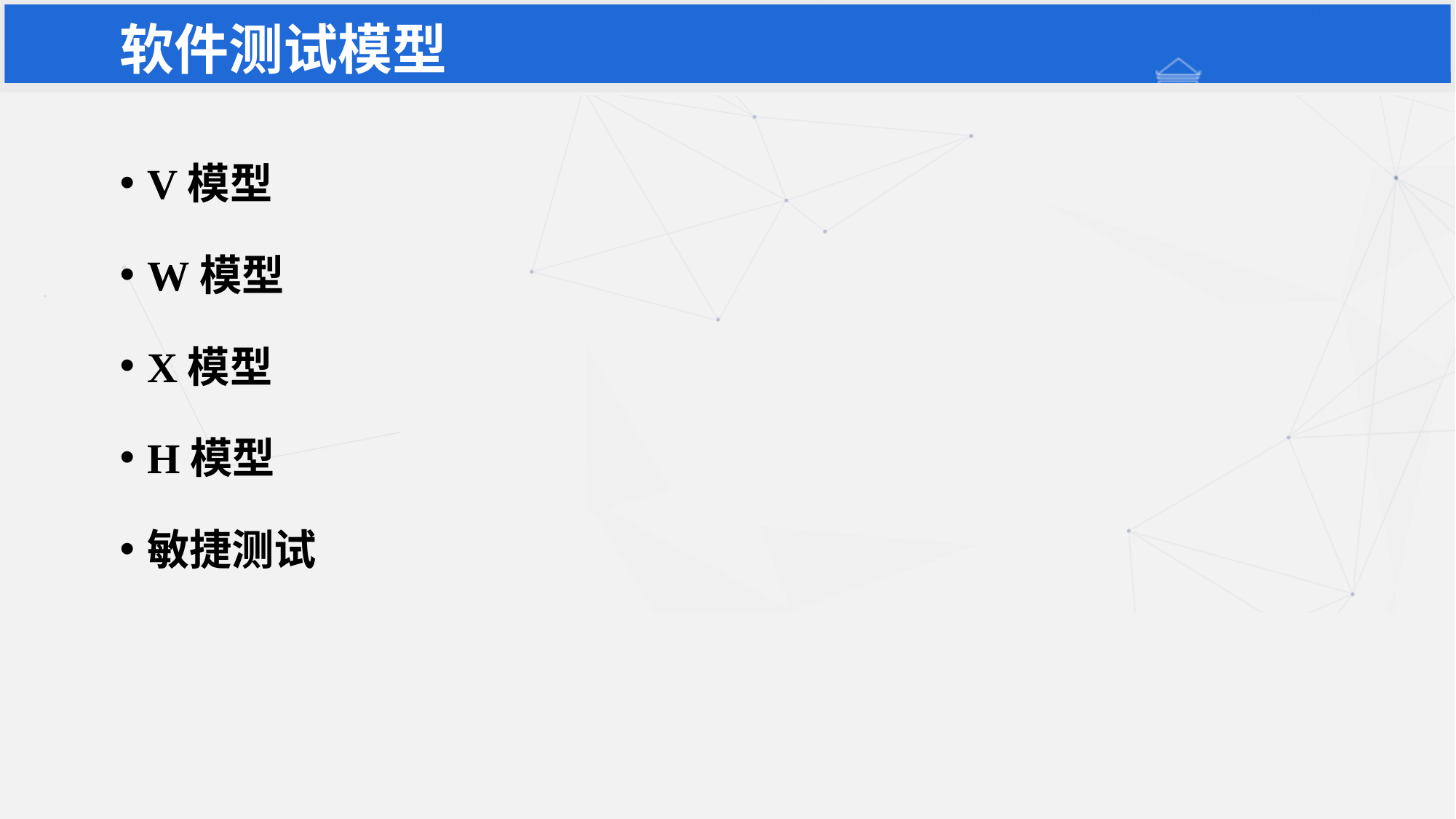

# 软件测试模型
V模型
W模型
X模型
H模型
敏捷测试